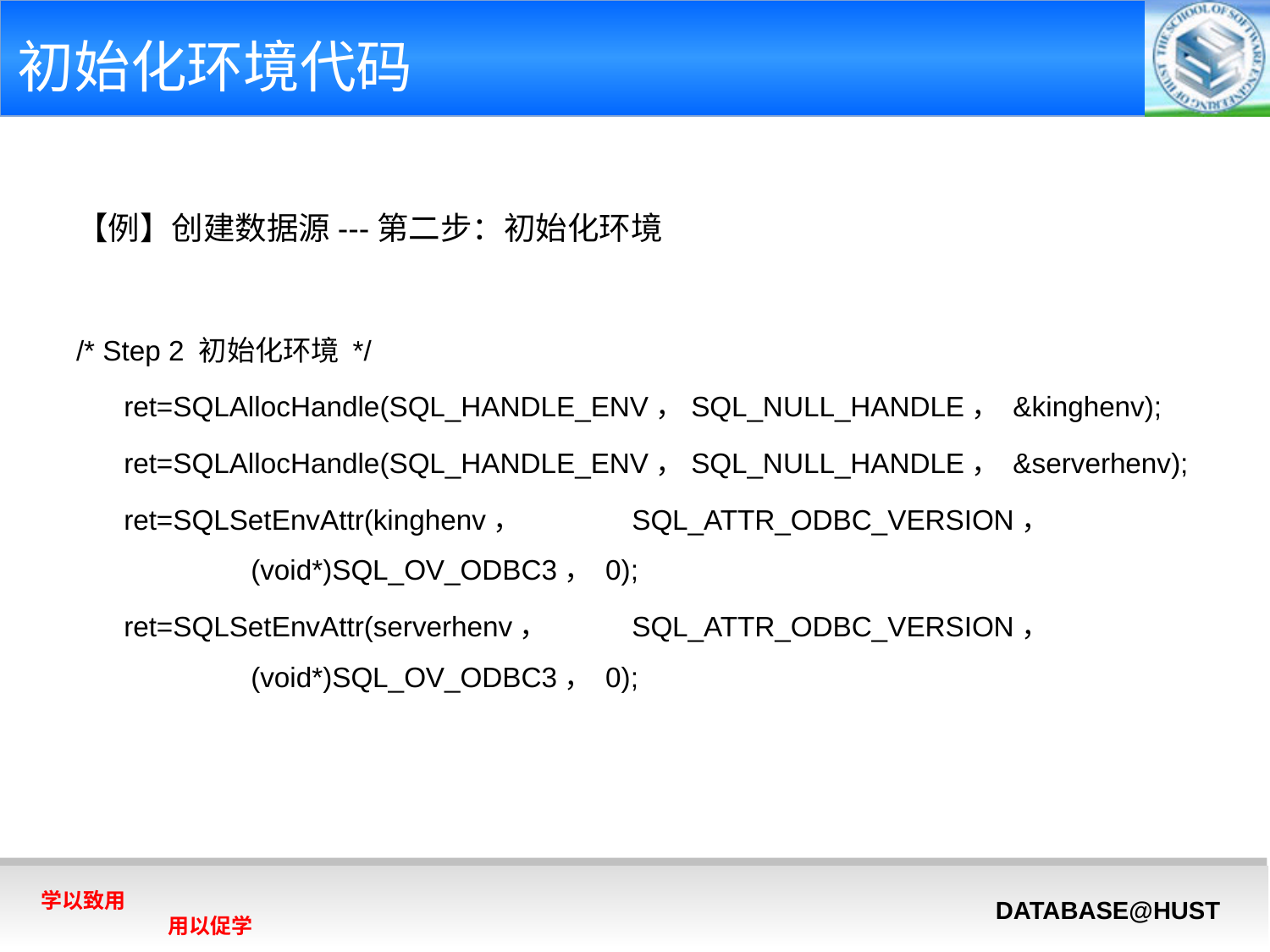

# 初始化环境代码
【例】创建数据源---第二步：初始化环境

/* Step 2 初始化环境 */
	ret=SQLAllocHandle(SQL_HANDLE_ENV，SQL_NULL_HANDLE， &kinghenv);
	ret=SQLAllocHandle(SQL_HANDLE_ENV，SQL_NULL_HANDLE， &serverhenv);
	ret=SQLSetEnvAttr(kinghenv，	SQL_ATTR_ODBC_VERSION， 		(void*)SQL_OV_ODBC3， 0);
	ret=SQLSetEnvAttr(serverhenv，	SQL_ATTR_ODBC_VERSION， 		(void*)SQL_OV_ODBC3， 0);